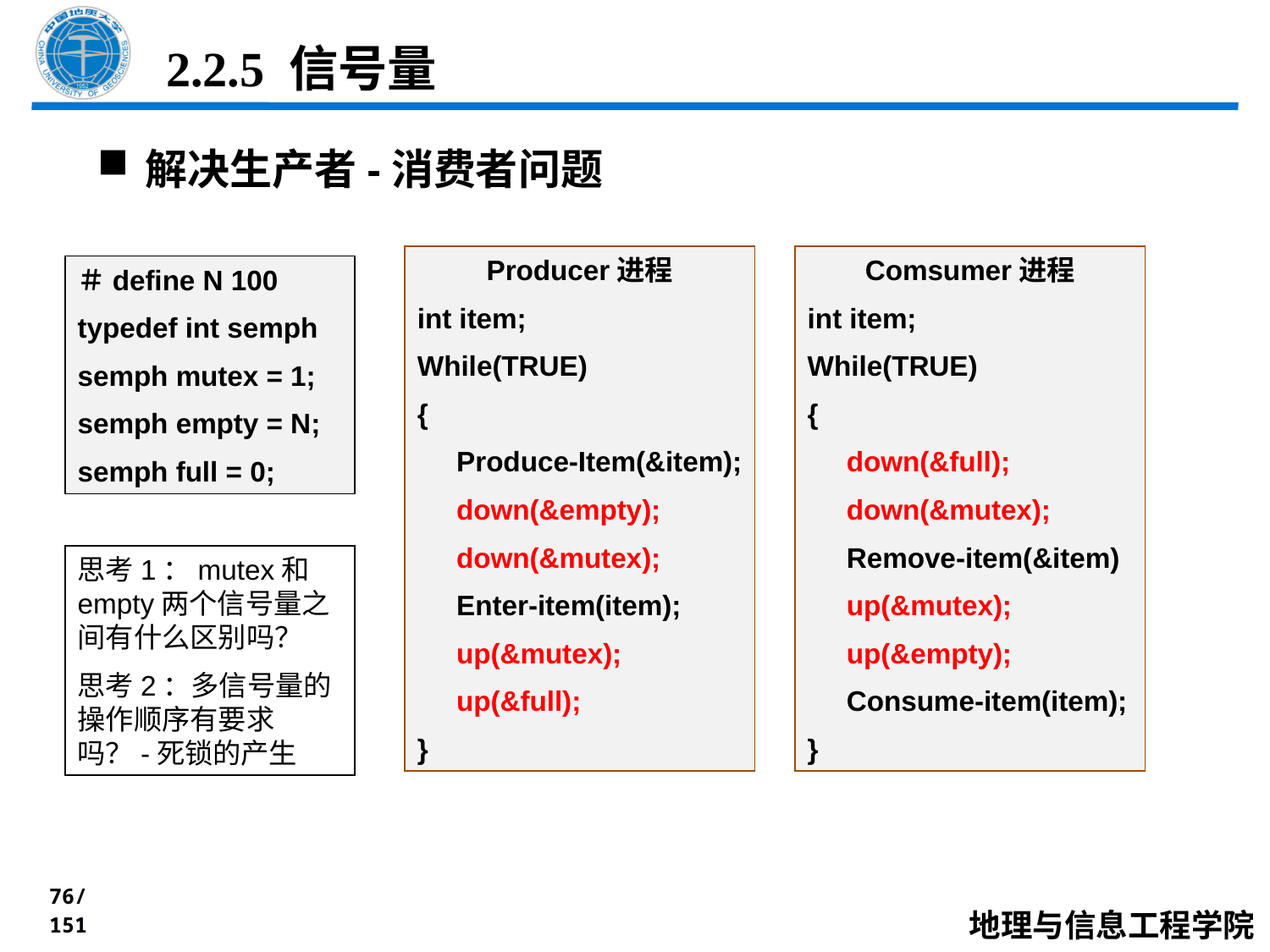

2.2.5 信号量
解决生产者-消费者问题
Producer进程
int item;
While(TRUE)
{
     Produce-Item(&item);
     down(&empty);
     down(&mutex);
     Enter-item(item);
     up(&mutex);
     up(&full);
}
Comsumer进程
int item;
While(TRUE)
{
     down(&full);
     down(&mutex);
     Remove-item(&item)
     up(&mutex);
     up(&empty);
     Consume-item(item);
}
＃define N 100
typedef int semph
semph mutex = 1;
semph empty = N;
semph full = 0;
思考1：mutex和empty两个信号量之间有什么区别吗？
思考2：多信号量的操作顺序有要求吗？-死锁的产生